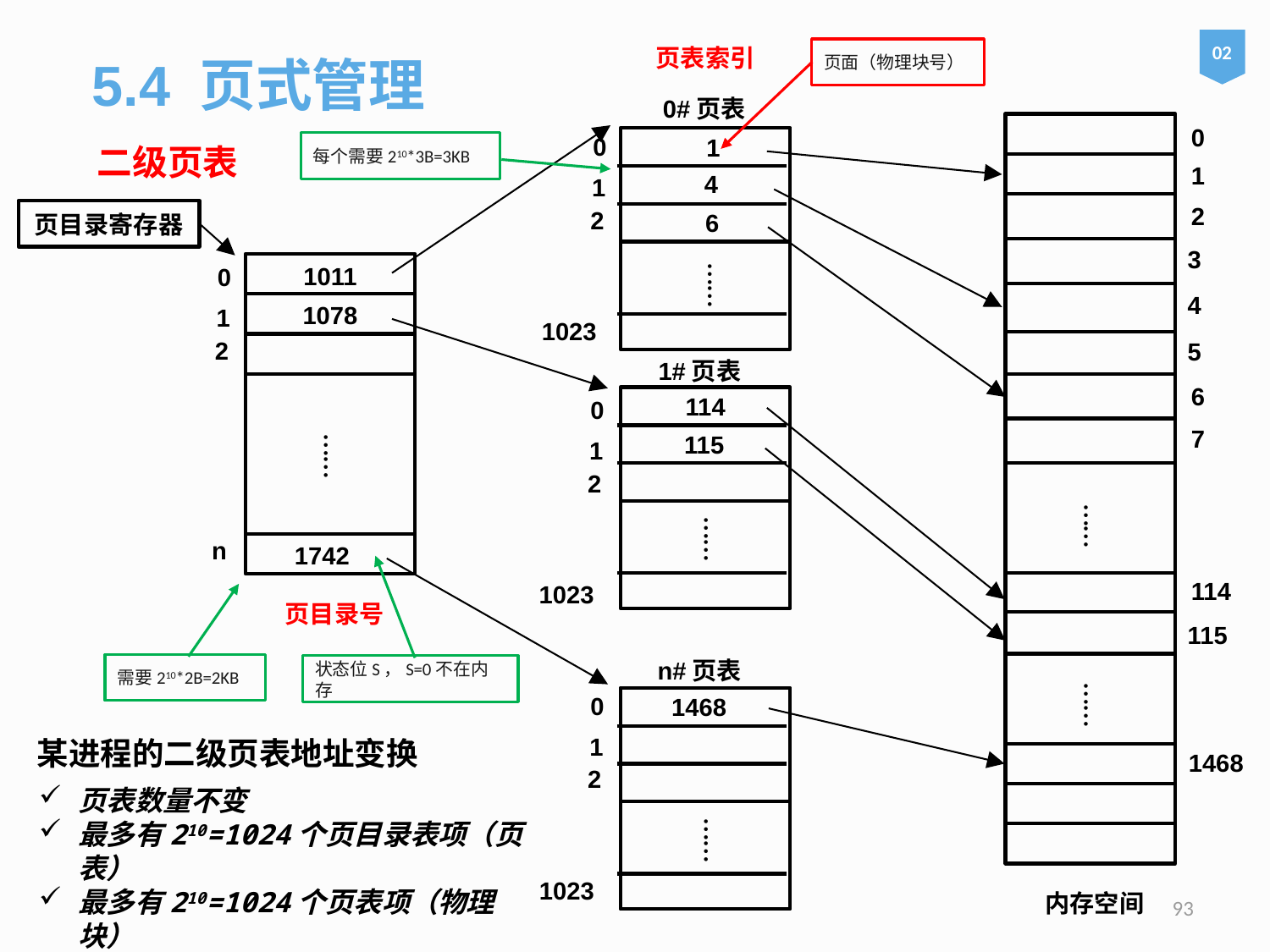

5.4 页式管理
02
页表索引
页面（物理块号）
    二级页表
0#页表

0
0
1

每个需要210*3B=3KB
1
4
1
2
2
页目录寄存器
6
3
……

1011
0
4
1078
1
1023
2
5
1#页表
6
114

0
7
……
115
1
2
……
……
n
1742
114
1023
页目录号
115
n#页表
需要210*2B=2KB
状态位S，S=0不在内存
……
0
1468

1
某进程的二级页表地址变换
1468
2
页表数量不变
最多有210=1024个页目录表项（页表）
最多有210=1024个页表项（物理块）
……
1023
内存空间
93